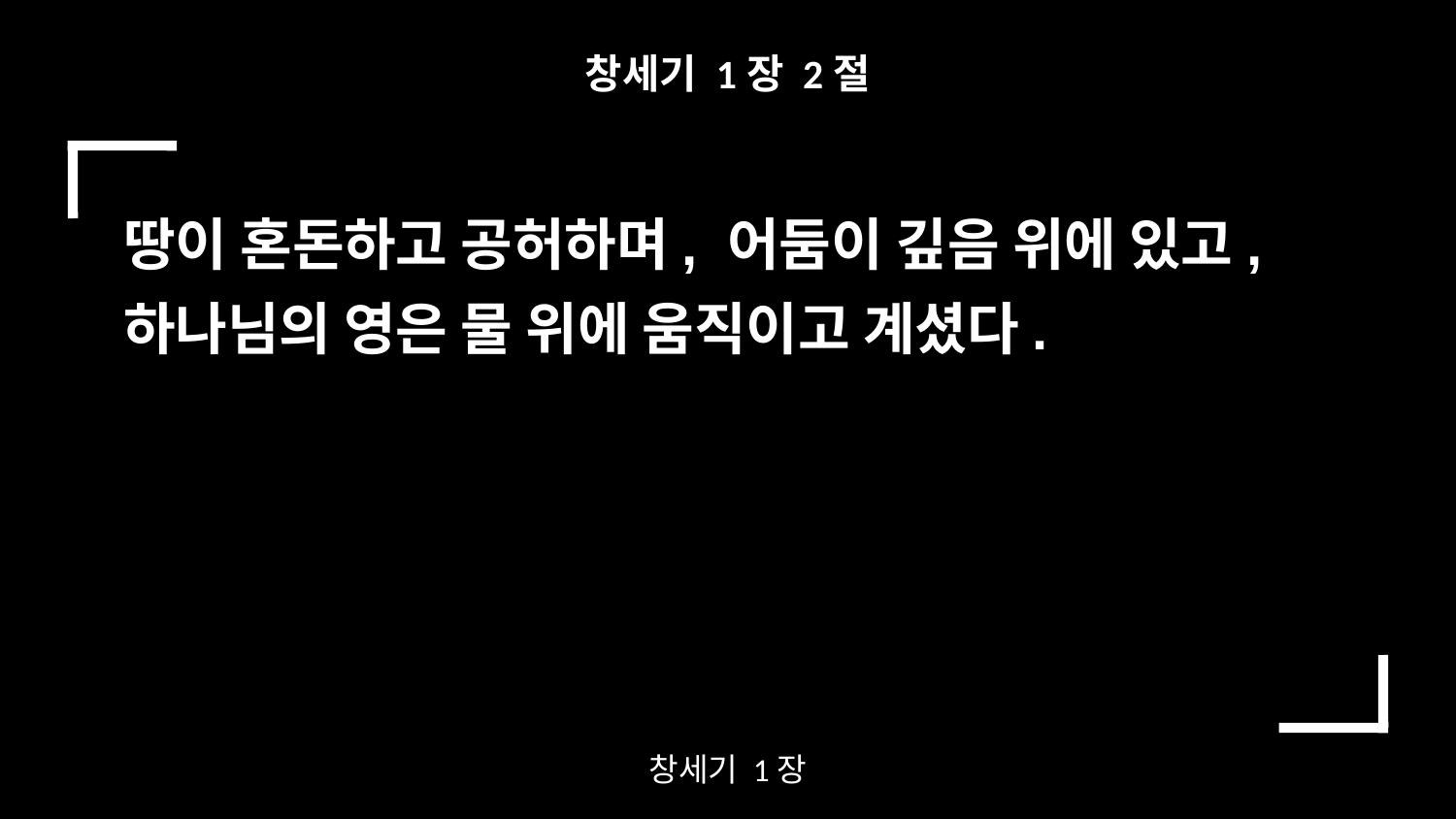

창세기 1장 2절

땅이 혼돈하고 공허하며, 어둠이 깊음 위에 있고, 하나님의 영은 물 위에 움직이고 계셨다.

창세기 1장